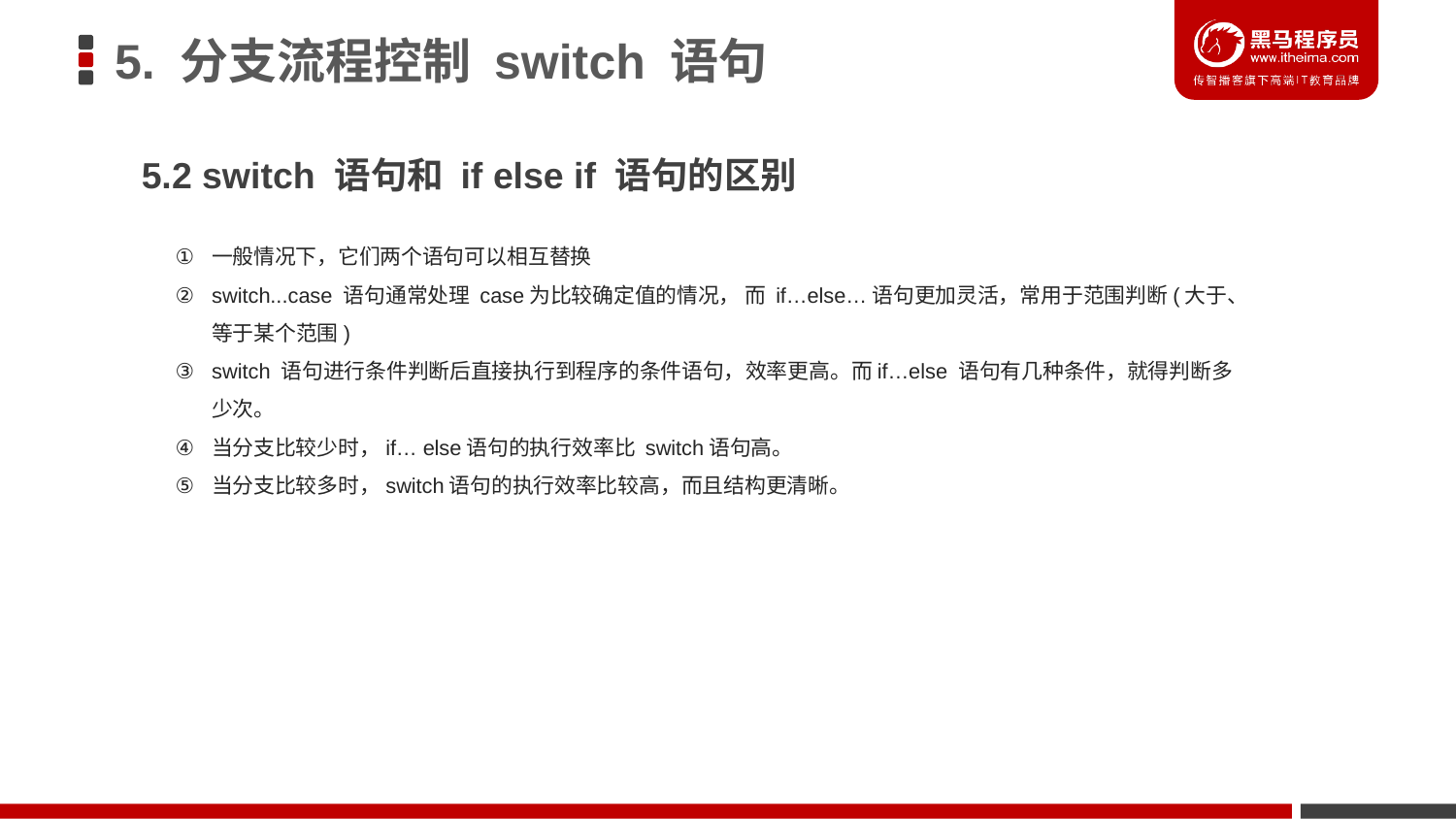

# 5. 分支流程控制 switch 语句
5.2 switch 语句和 if else if 语句的区别
一般情况下，它们两个语句可以相互替换
switch...case 语句通常处理 case为比较确定值的情况， 而 if…else…语句更加灵活，常用于范围判断(大于、等于某个范围)
switch 语句进行条件判断后直接执行到程序的条件语句，效率更高。而if…else 语句有几种条件，就得判断多少次。
当分支比较少时，if… else语句的执行效率比 switch语句高。
当分支比较多时，switch语句的执行效率比较高，而且结构更清晰。